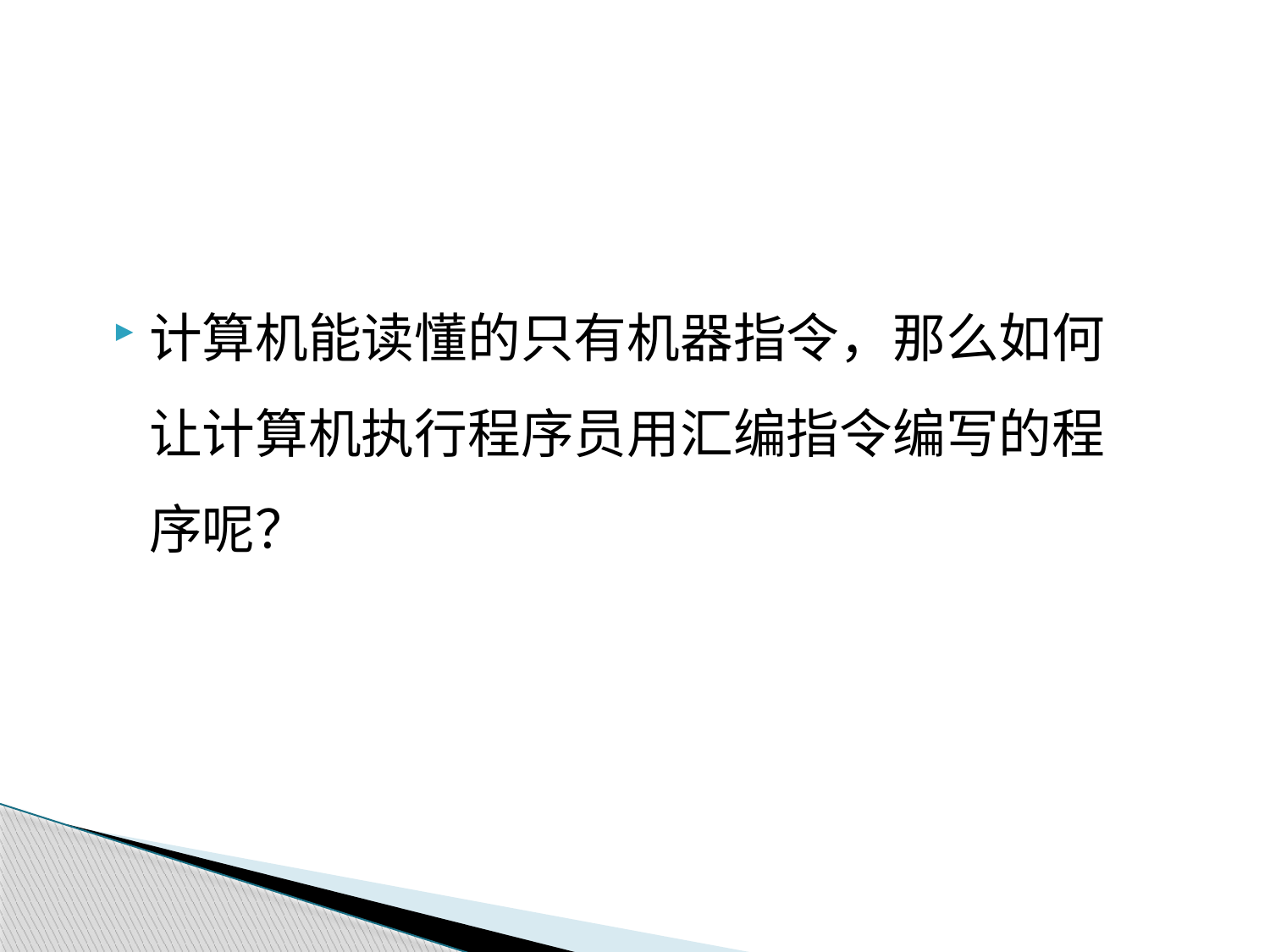

计算机能读懂的只有机器指令，那么如何让计算机执行程序员用汇编指令编写的程序呢？